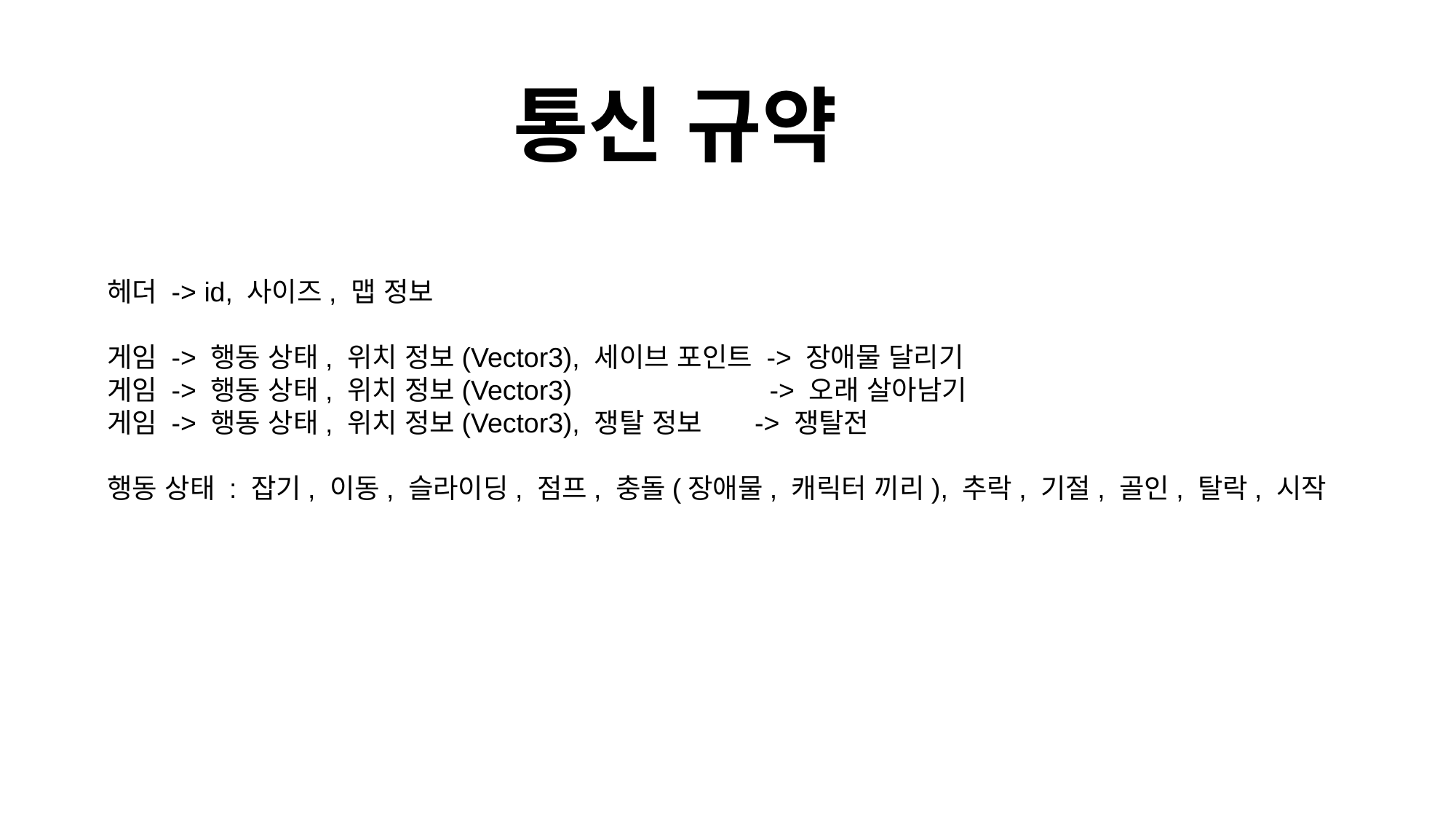

통신 규약
헤더 -> id, 사이즈, 맵 정보

게임 -> 행동 상태, 위치 정보(Vector3), 세이브 포인트 -> 장애물 달리기
게임 -> 행동 상태, 위치 정보(Vector3)	      	 -> 오래 살아남기
게임 -> 행동 상태, 위치 정보(Vector3), 쟁탈 정보      -> 쟁탈전

행동 상태 : 잡기, 이동, 슬라이딩, 점프, 충돌(장애물, 캐릭터 끼리), 추락, 기절, 골인, 탈락, 시작